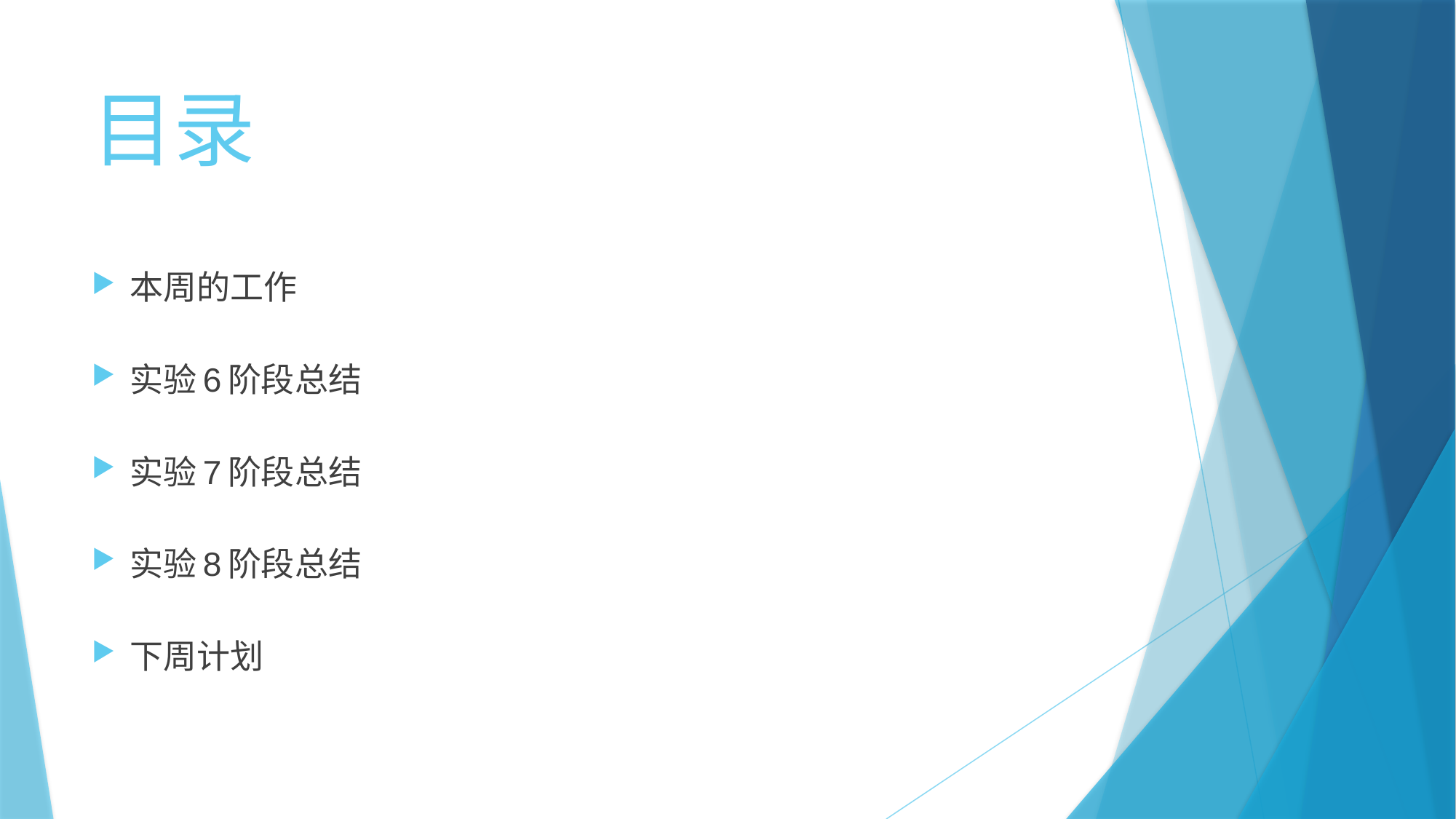

# 目录
本周的工作
实验6阶段总结
实验7阶段总结
实验8阶段总结
下周计划